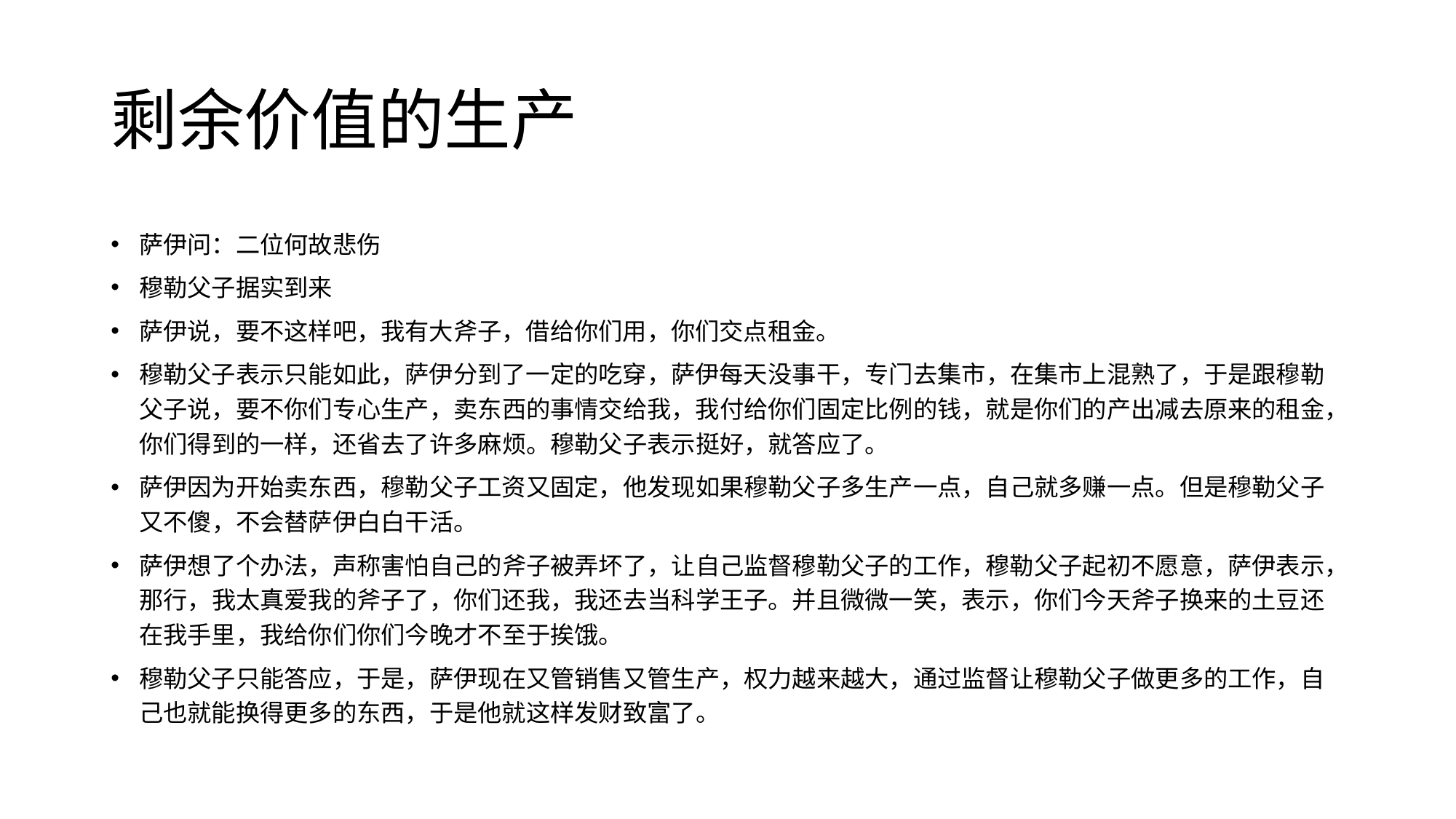

# 剩余价值的生产
萨伊问：二位何故悲伤
穆勒父子据实到来
萨伊说，要不这样吧，我有大斧子，借给你们用，你们交点租金。
穆勒父子表示只能如此，萨伊分到了一定的吃穿，萨伊每天没事干，专门去集市，在集市上混熟了，于是跟穆勒父子说，要不你们专心生产，卖东西的事情交给我，我付给你们固定比例的钱，就是你们的产出减去原来的租金，你们得到的一样，还省去了许多麻烦。穆勒父子表示挺好，就答应了。
萨伊因为开始卖东西，穆勒父子工资又固定，他发现如果穆勒父子多生产一点，自己就多赚一点。但是穆勒父子又不傻，不会替萨伊白白干活。
萨伊想了个办法，声称害怕自己的斧子被弄坏了，让自己监督穆勒父子的工作，穆勒父子起初不愿意，萨伊表示，那行，我太真爱我的斧子了，你们还我，我还去当科学王子。并且微微一笑，表示，你们今天斧子换来的土豆还在我手里，我给你们你们今晚才不至于挨饿。
穆勒父子只能答应，于是，萨伊现在又管销售又管生产，权力越来越大，通过监督让穆勒父子做更多的工作，自己也就能换得更多的东西，于是他就这样发财致富了。